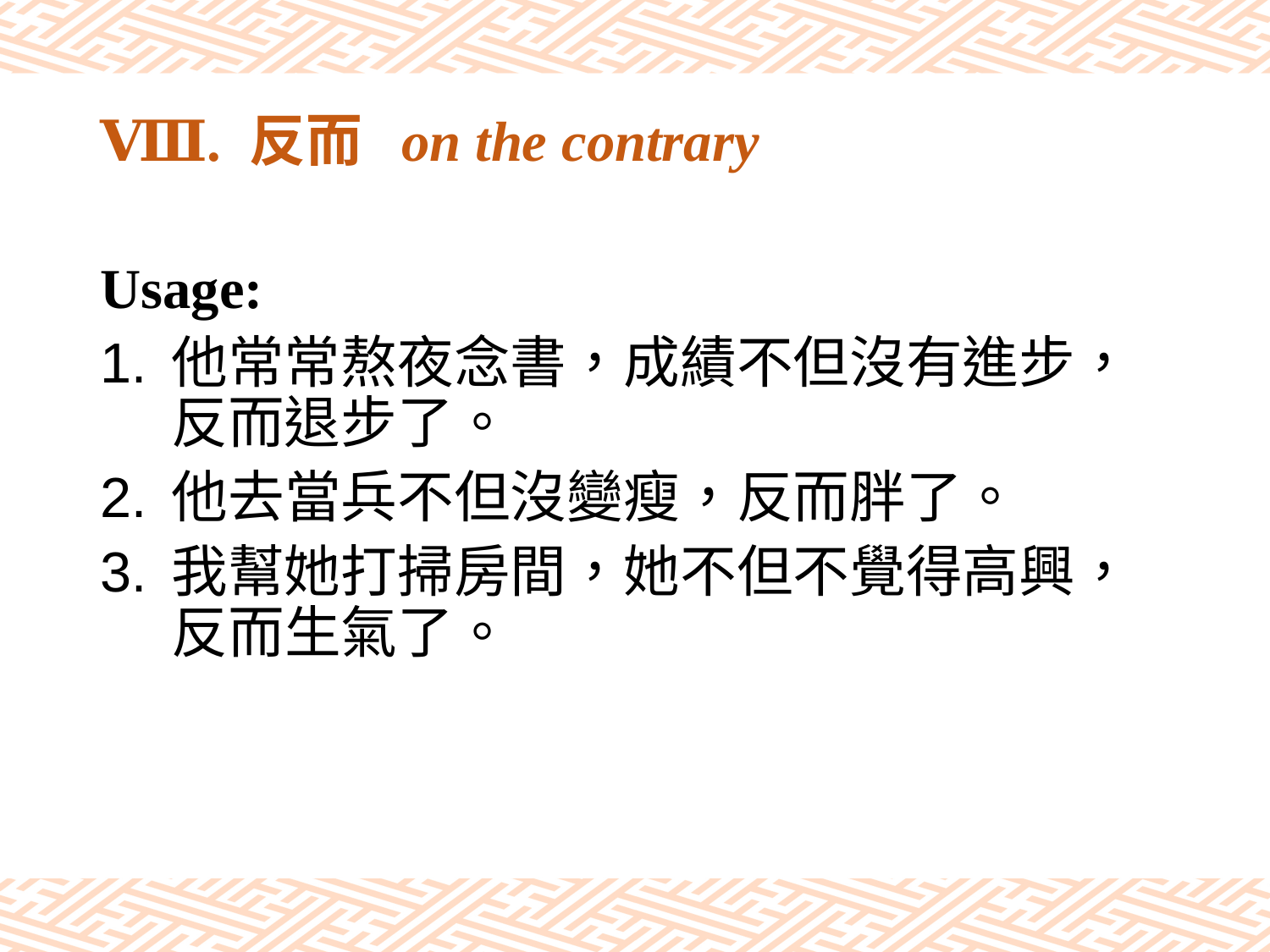

# Ⅷ. 反而  on the contrary
Usage:
他常常熬夜念書，成績不但沒有進步，反而退步了。
他去當兵不但沒變瘦，反而胖了。
我幫她打掃房間，她不但不覺得高興，反而生氣了。